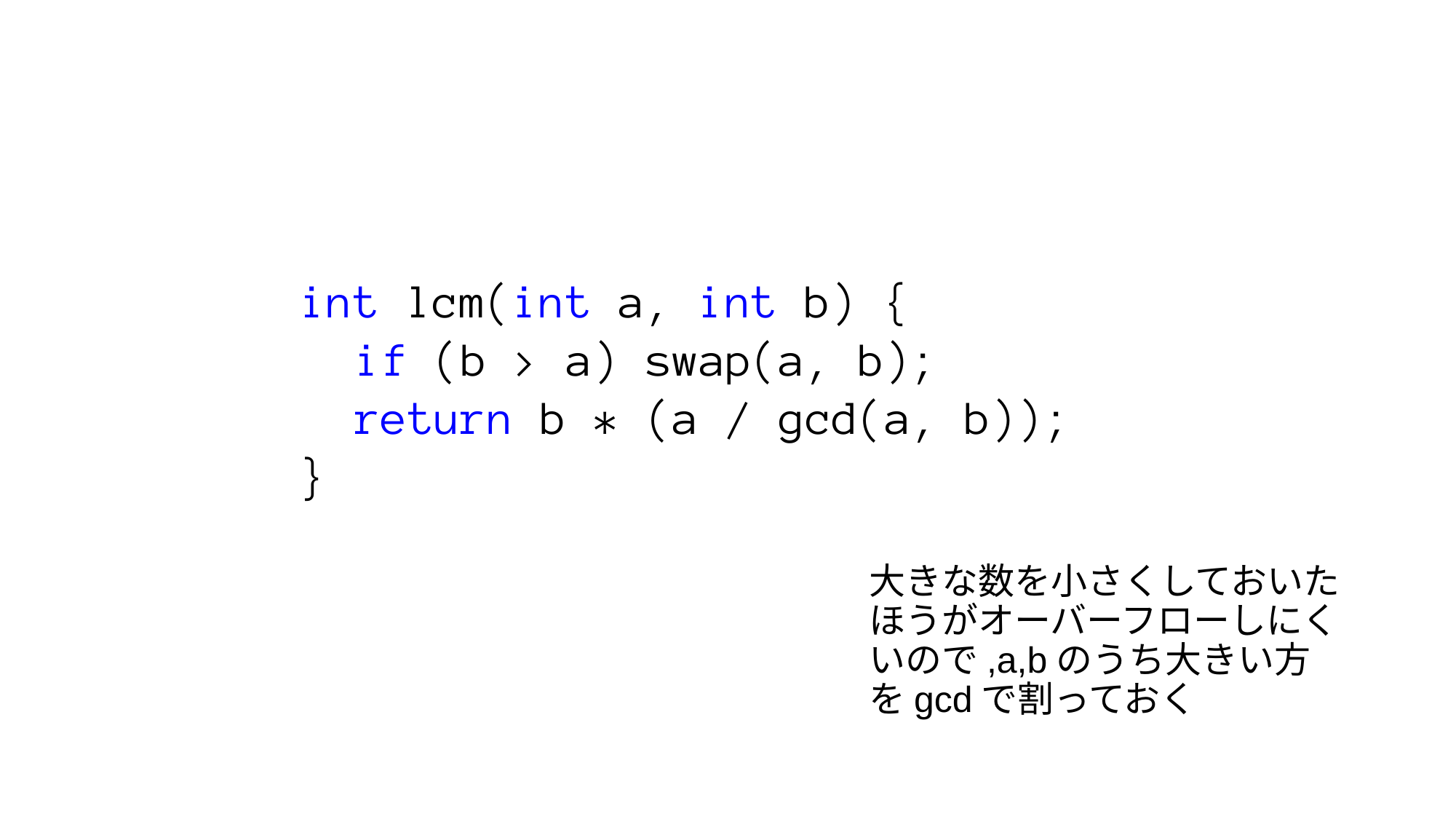

int lcm(int a, int b) {
if (b > a) swap(a, b);
return b * (a / gcd(a, b));
}
大きな数を小さくしておいたほうがオーバーフローしにくいので,a,bのうち大きい方をgcdで割っておく